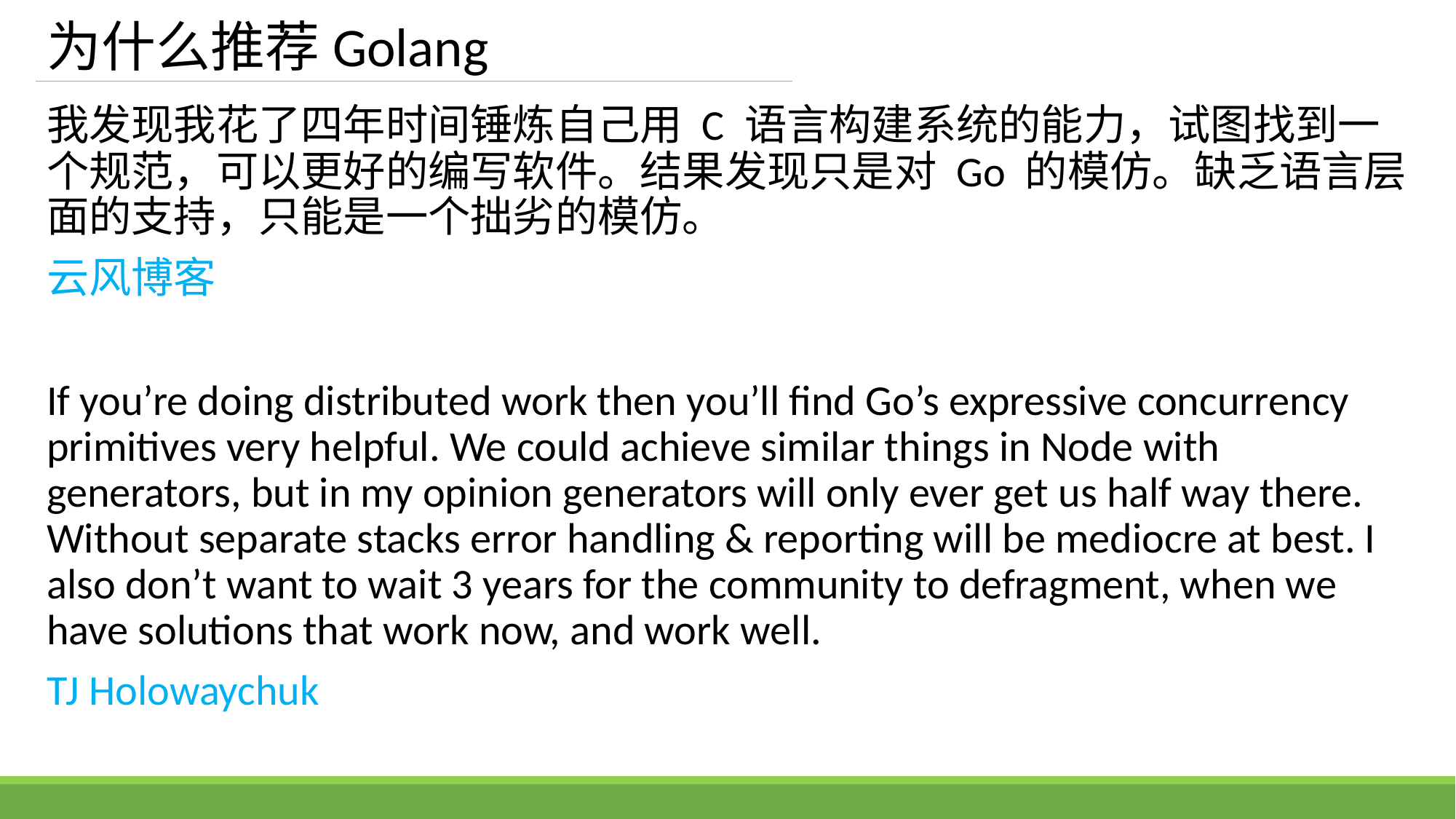

# 为什么推荐Golang
我发现我花了四年时间锤炼自己用 C 语言构建系统的能力，试图找到一个规范，可以更好的编写软件。结果发现只是对 Go 的模仿。缺乏语言层面的支持，只能是一个拙劣的模仿。
云风博客

If you’re doing distributed work then you’ll find Go’s expressive concurrency primitives very helpful. We could achieve similar things in Node with generators, but in my opinion generators will only ever get us half way there. Without separate stacks error handling & reporting will be mediocre at best. I also don’t want to wait 3 years for the community to defragment, when we have solutions that work now, and work well.
TJ Holowaychuk